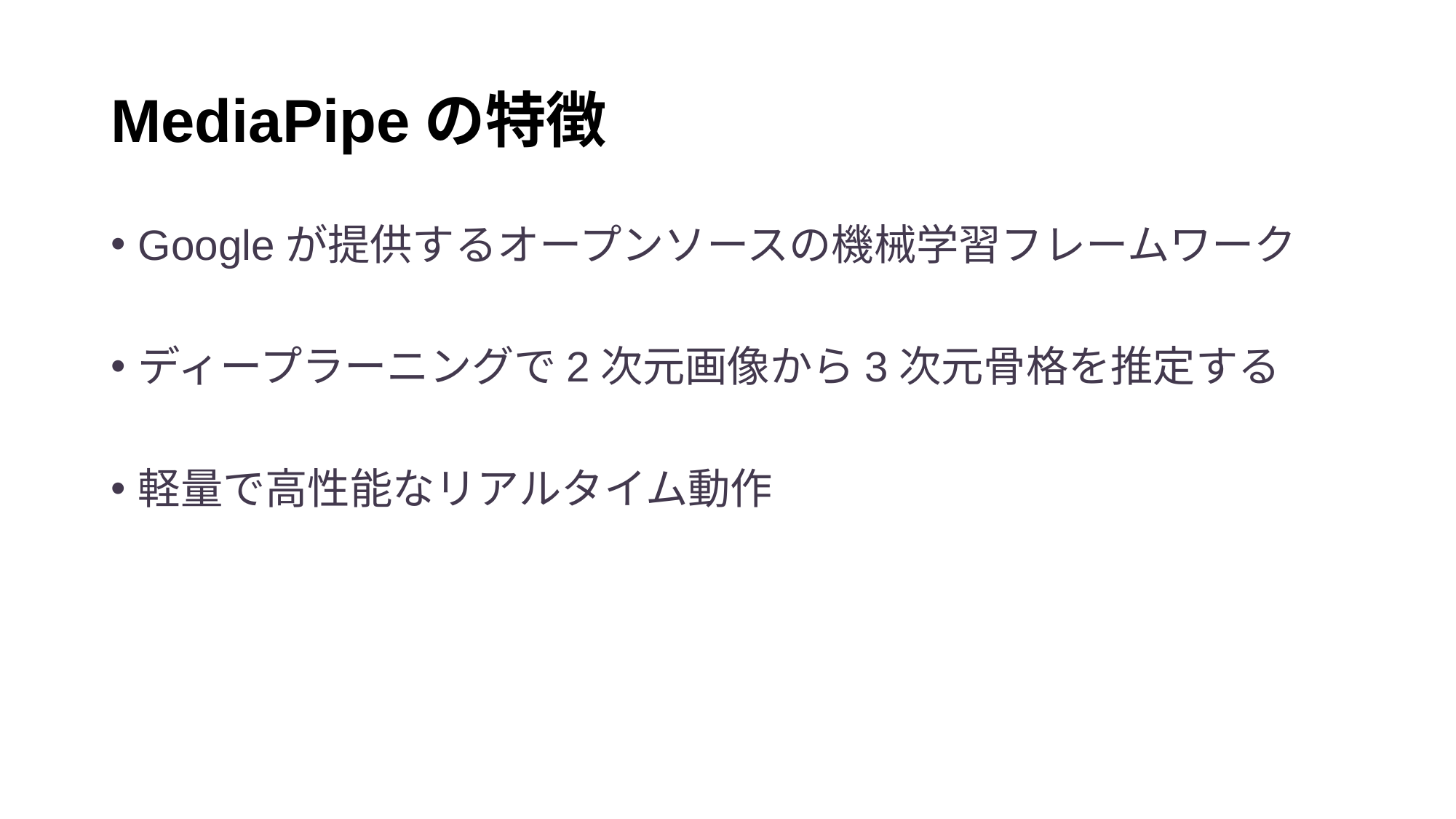

# MediaPipeの特徴
Googleが提供するオープンソースの機械学習フレームワーク

ディープラーニングで2次元画像から3次元骨格を推定する

軽量で高性能なリアルタイム動作